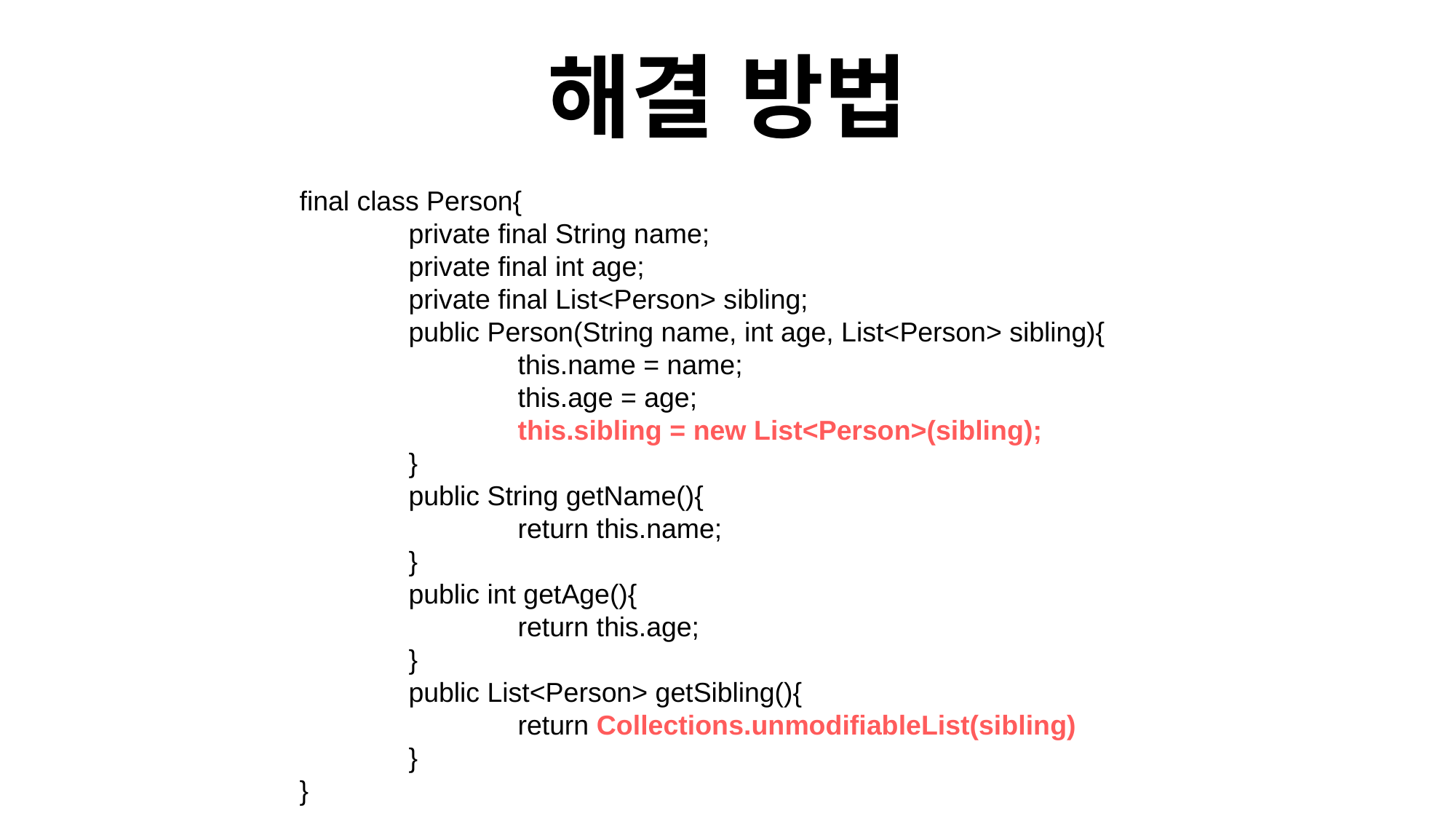

# 해결 방법
final class Person{
	private final String name;
	private final int age;
	private final List<Person> sibling;
	public Person(String name, int age, List<Person> sibling){
		this.name = name;
		this.age = age;
		this.sibling = new List<Person>(sibling);
	}
	public String getName(){
		return this.name;
	}
	public int getAge(){
		return this.age;
	}
	public List<Person> getSibling(){
		return Collections.unmodifiableList(sibling)
	}
}